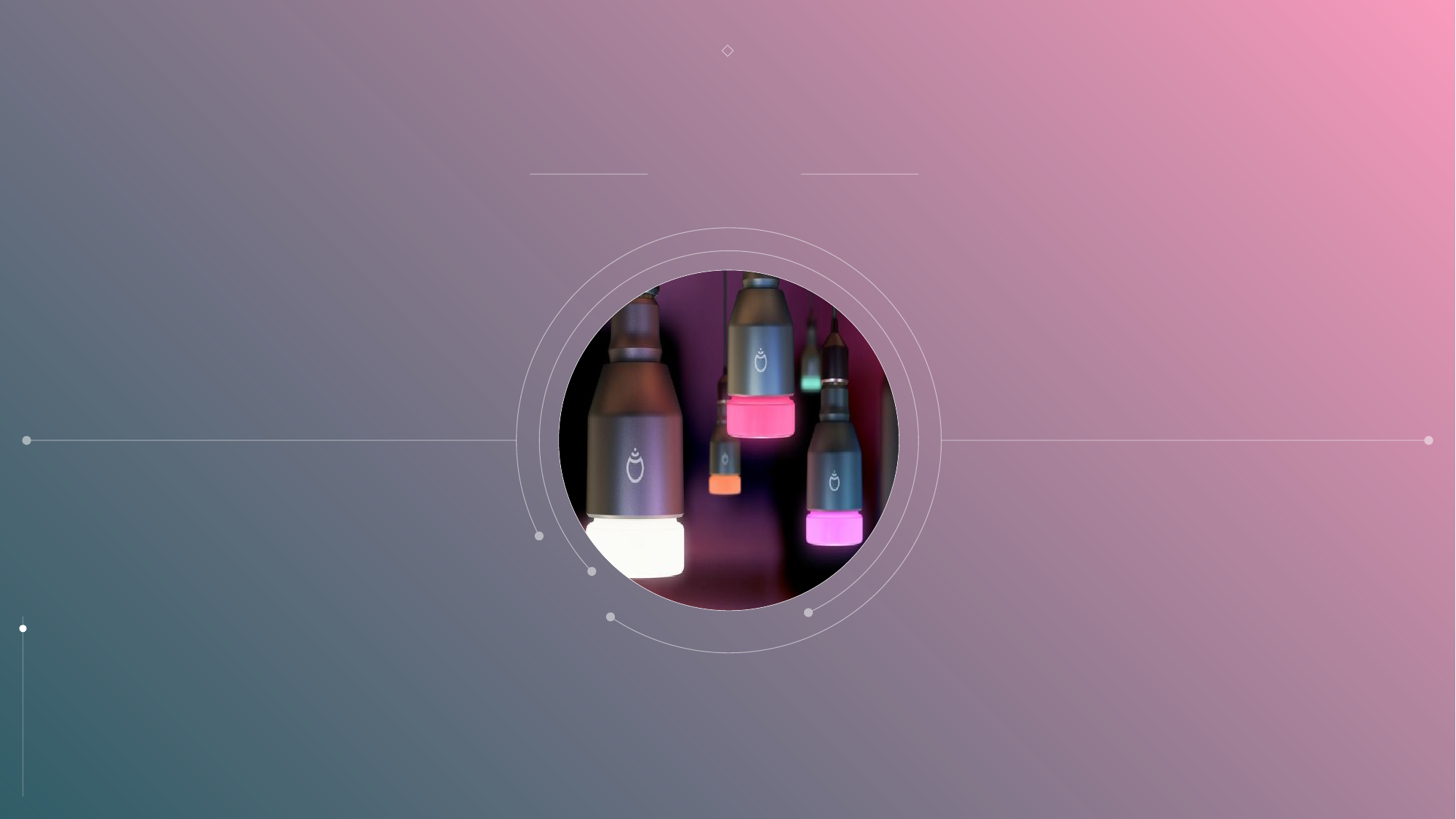

# 주차장 길 안내 전등
Sub Idea 2

Explanation
Concept
Function
Practicality
Problem

LIFX Original A21 Wi-Fi Smart LED Light Bulb
– Amazon Alexa(America)
12